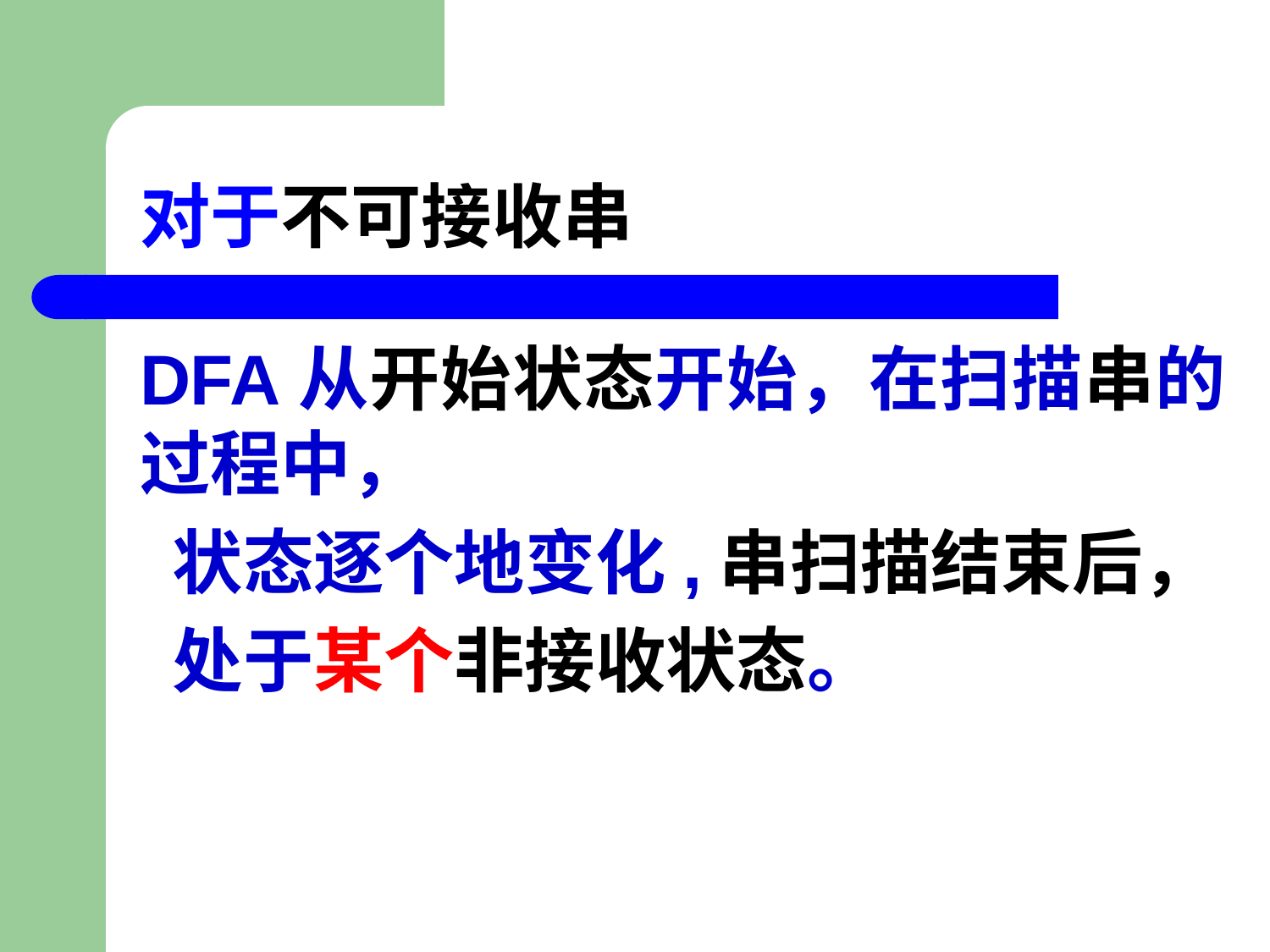

# 对于不可接收串
DFA从开始状态开始，在扫描串的过程中，
 状态逐个地变化,串扫描结束后，
 处于某个非接收状态。